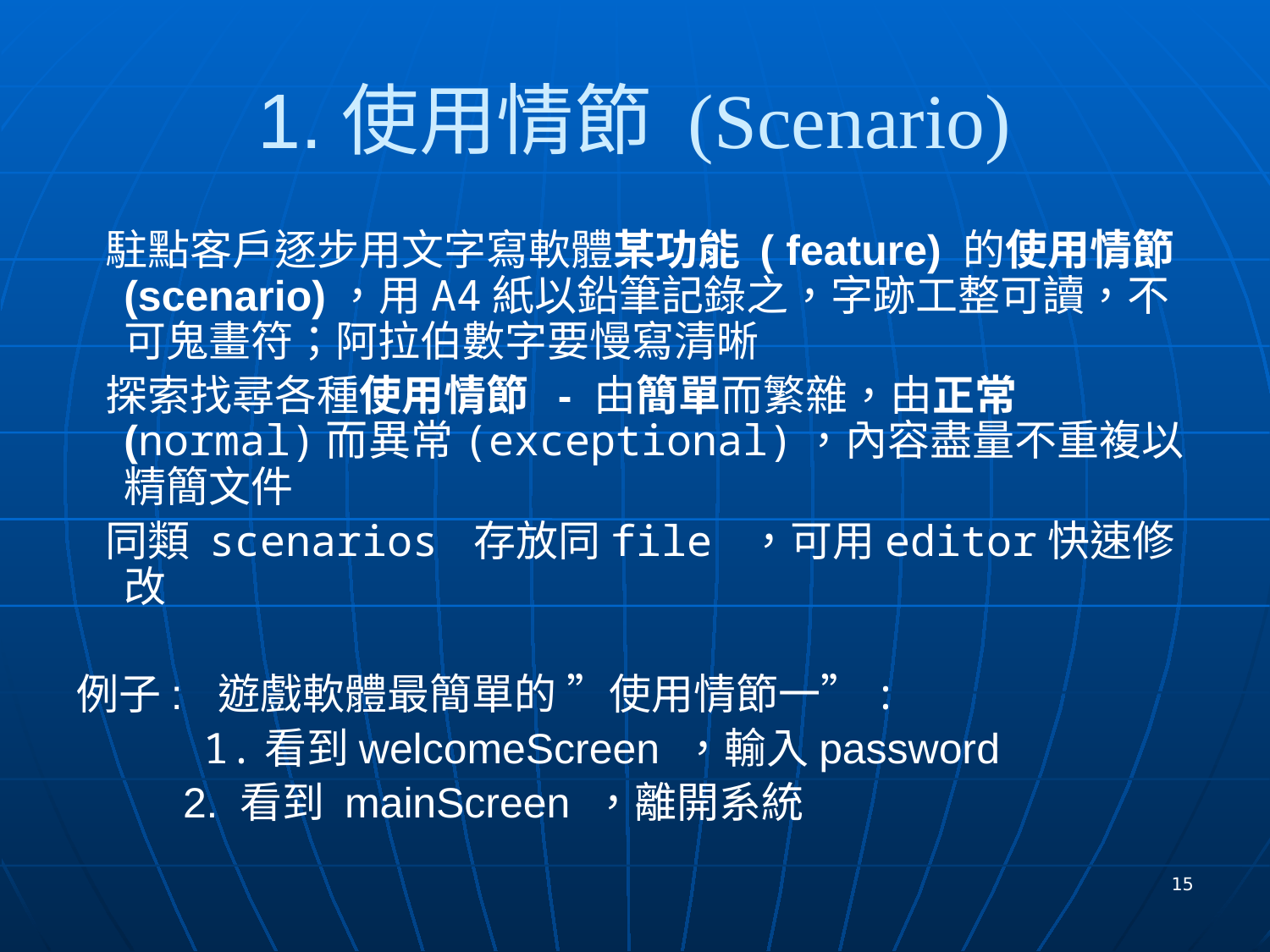

# 1.使用情節 (Scenario)
  駐點客戶逐步用文字寫軟體某功能 ( feature) 的使用情節(scenario)，用A4紙以鉛筆記錄之，字跡工整可讀，不可鬼畫符；阿拉伯數字要慢寫清晰
  探索找尋各種使用情節  - 由簡單而繁雜，由正常(normal)而異常(exceptional)，內容盡量不重複以精簡文件
  同類 scenarios 存放同file ，可用editor快速修改

例子: 遊戲軟體最簡單的 ”使用情節一”:
     1.看到welcomeScreen ，輸入password
         2. 看到 mainScreen ，離開系統

15